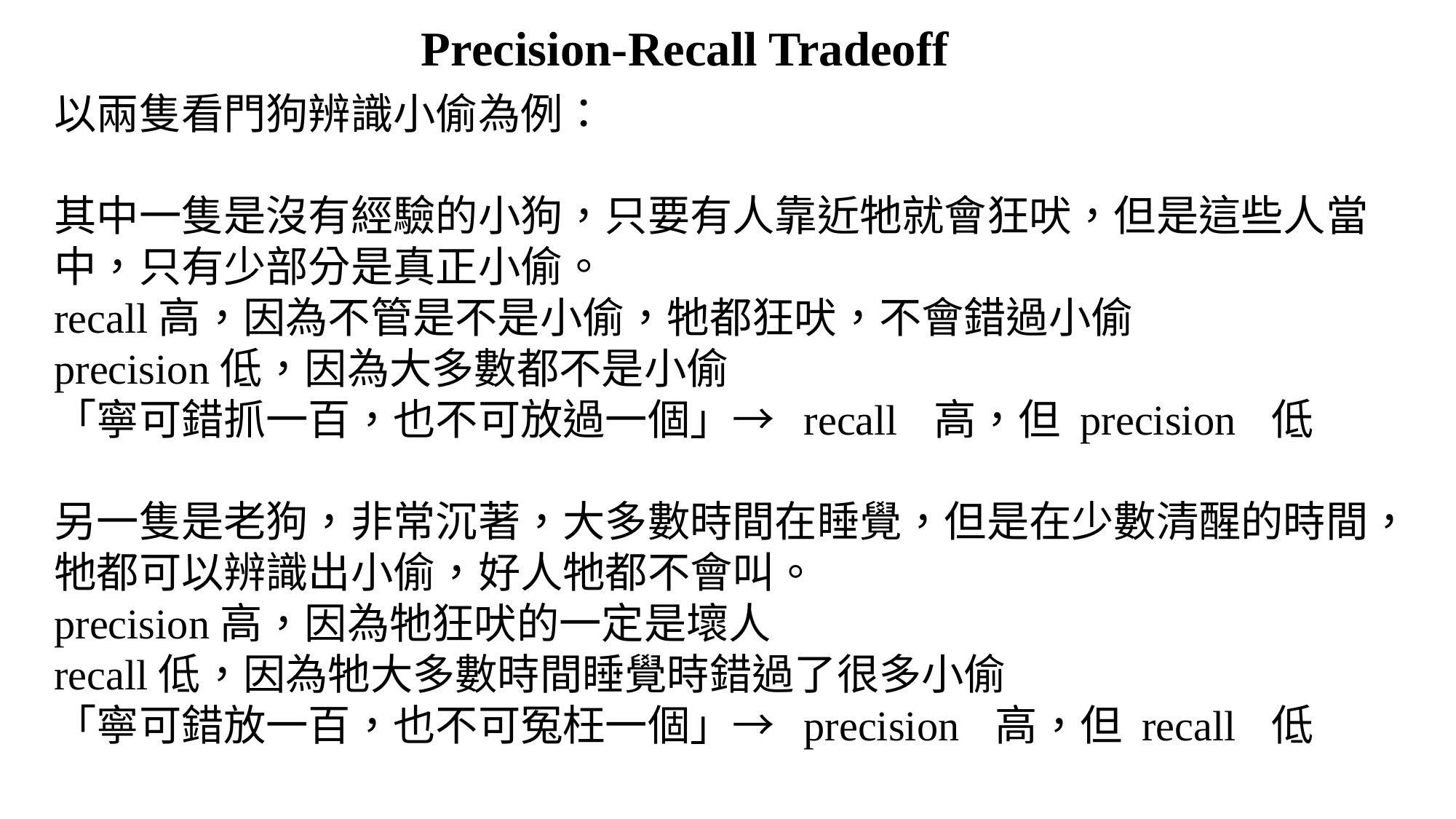

Precision-Recall Tradeoff
以兩隻看門狗辨識小偷為例：

其中一隻是沒有經驗的小狗，只要有人靠近牠就會狂吠，但是這些人當中，只有少部分是真正小偷。
recall高，因為不管是不是小偷，牠都狂吠，不會錯過小偷
precision低，因為大多數都不是小偷
「寧可錯抓一百，也不可放過一個」→  recall 高，但 precision 低
另一隻是老狗，非常沉著，大多數時間在睡覺，但是在少數清醒的時間，牠都可以辨識出小偷，好人牠都不會叫。
precision高，因為牠狂吠的一定是壞人
recall低，因為牠大多數時間睡覺時錯過了很多小偷
「寧可錯放一百，也不可冤枉一個」→  precision 高，但 recall 低